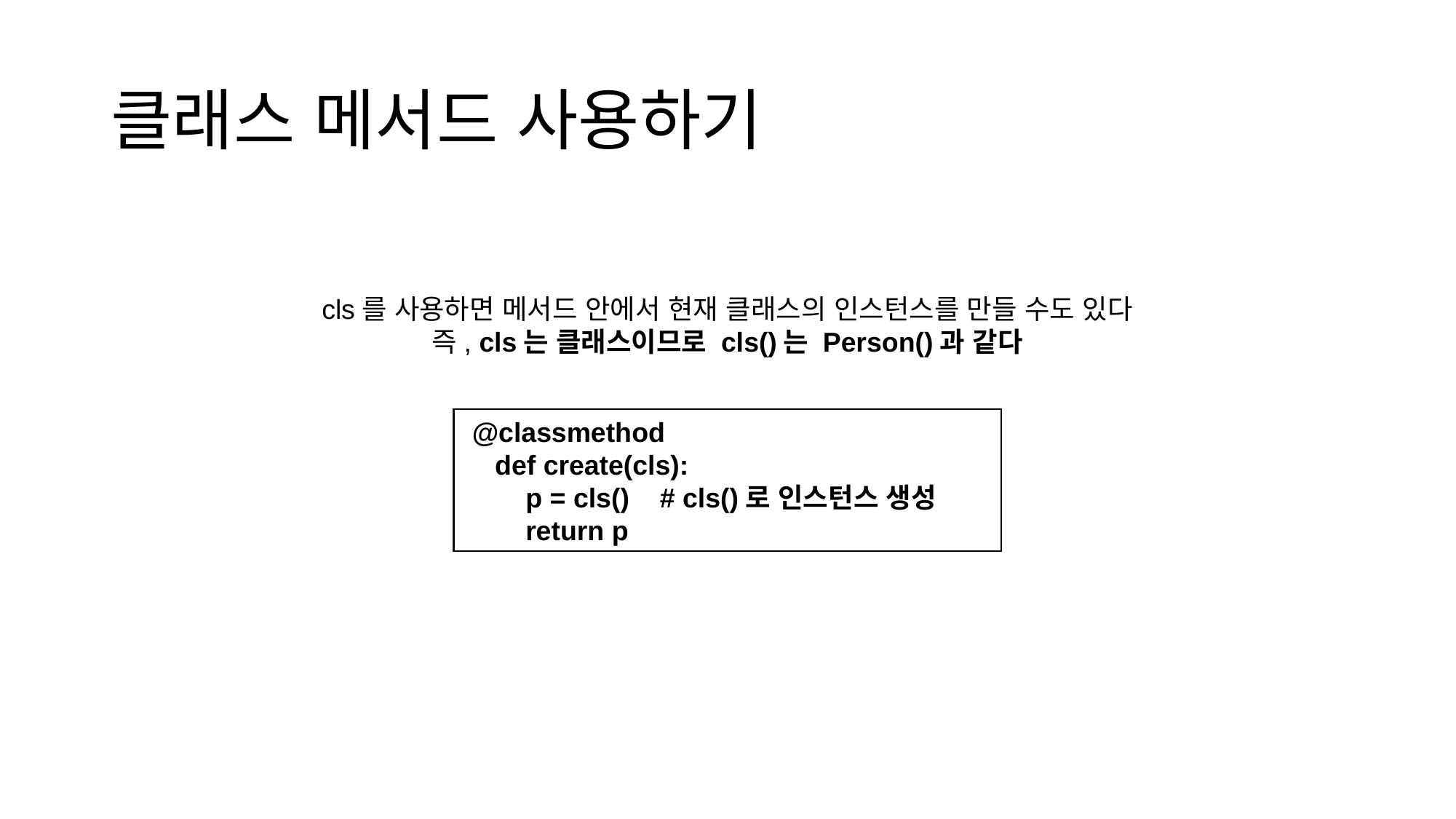

# 클래스 메서드 사용하기
cls를 사용하면 메서드 안에서 현재 클래스의 인스턴스를 만들 수도 있다
즉, cls는 클래스이므로 cls()는 Person()과 같다
 @classmethod
    def create(cls):
        p = cls()    # cls()로 인스턴스 생성
        return p